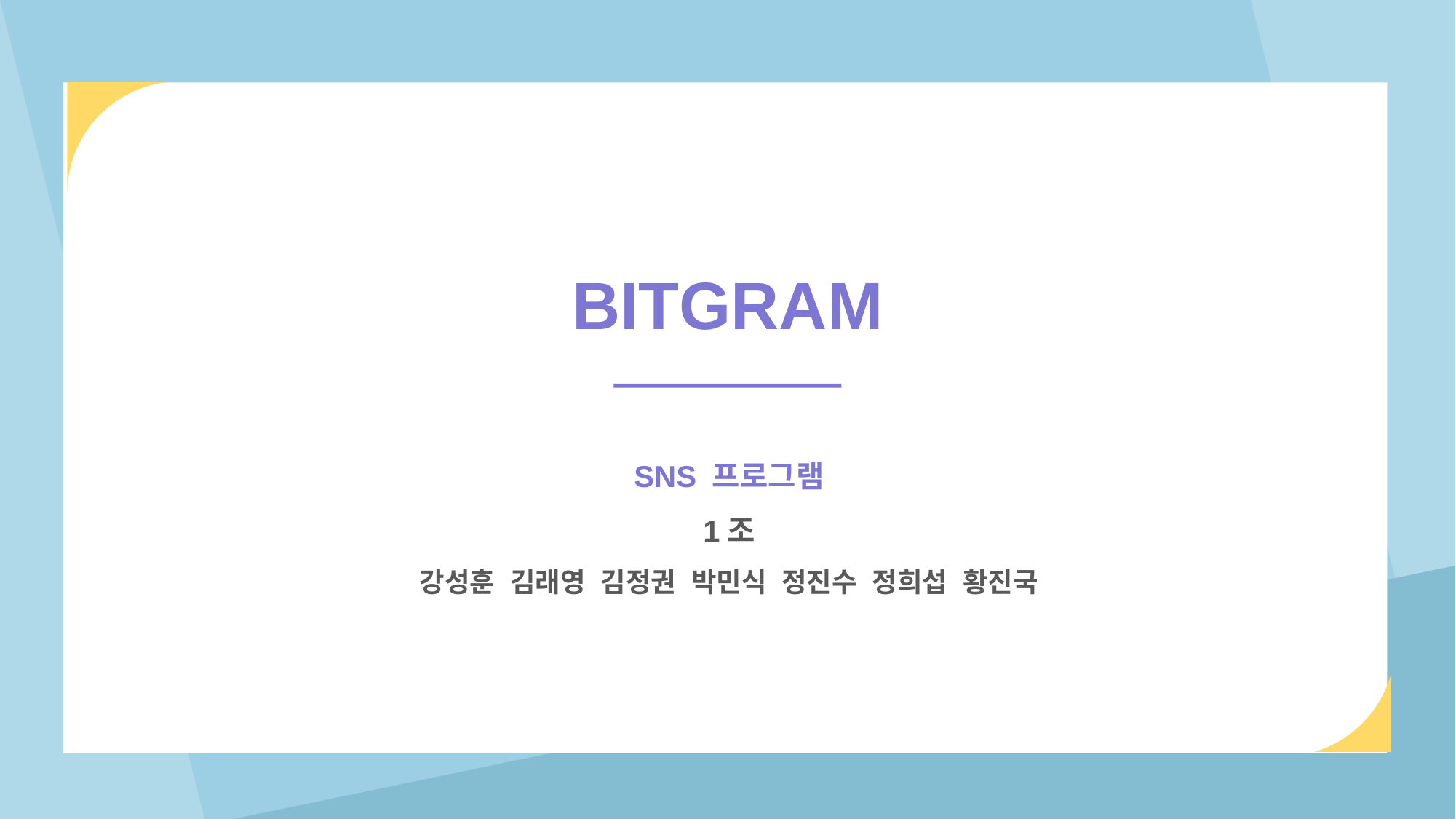

BITGRAM

SNS 프로그램
1조
강성훈  김래영  김정권  박민식  정진수  정희섭  황진국